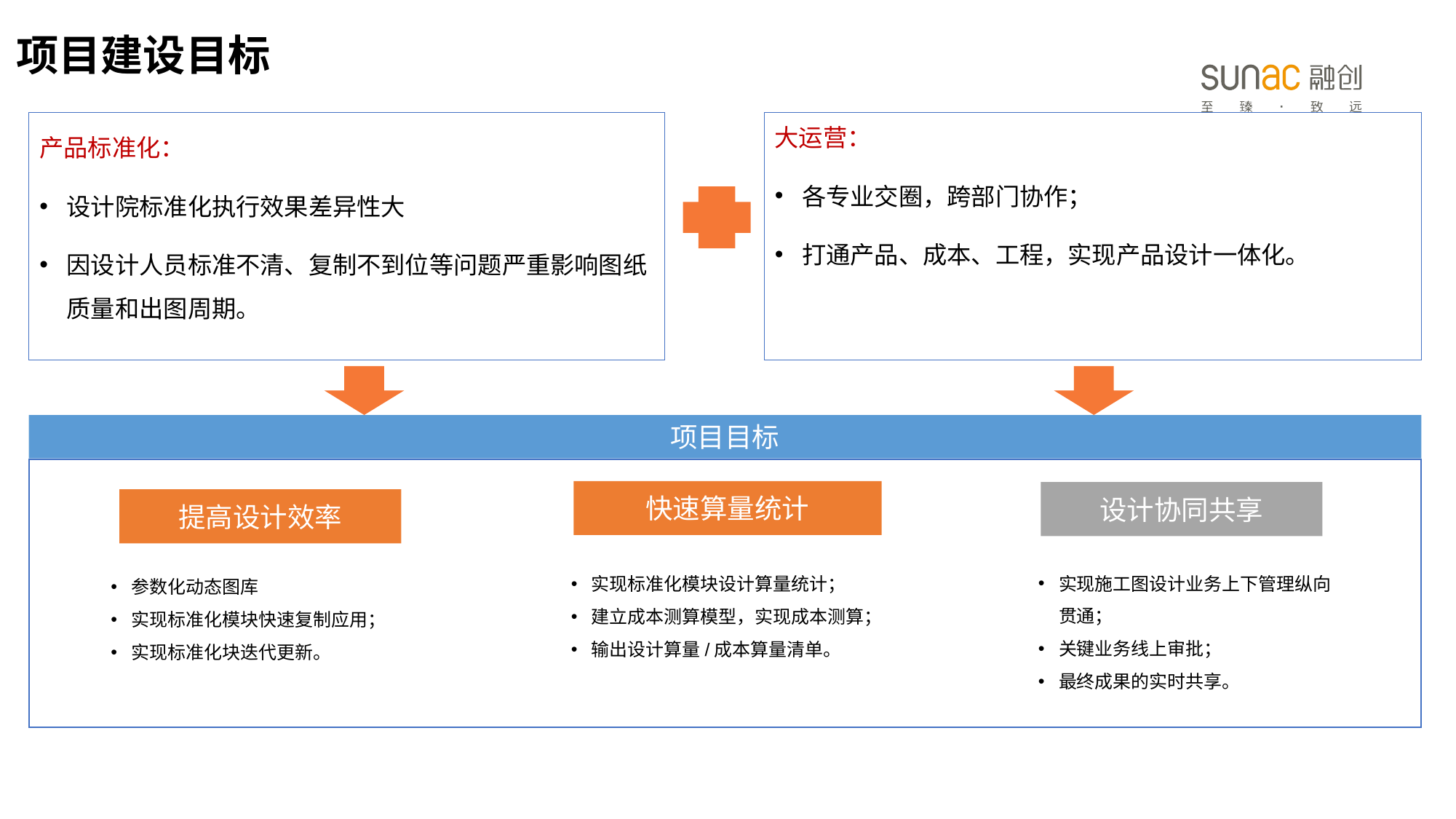

项目建设目标
产品标准化：
设计院标准化执行效果差异性大
因设计人员标准不清、复制不到位等问题严重影响图纸质量和出图周期。

大运营：
各专业交圈，跨部门协作；
打通产品、成本、工程，实现产品设计一体化。

项目目标

快速算量统计
设计协同共享
提高设计效率
实现施工图设计业务上下管理纵向贯通；
关键业务线上审批；
最终成果的实时共享。
实现标准化模块设计算量统计；
建立成本测算模型，实现成本测算；
输出设计算量/成本算量清单。
参数化动态图库
实现标准化模块快速复制应用；
实现标准化块迭代更新。